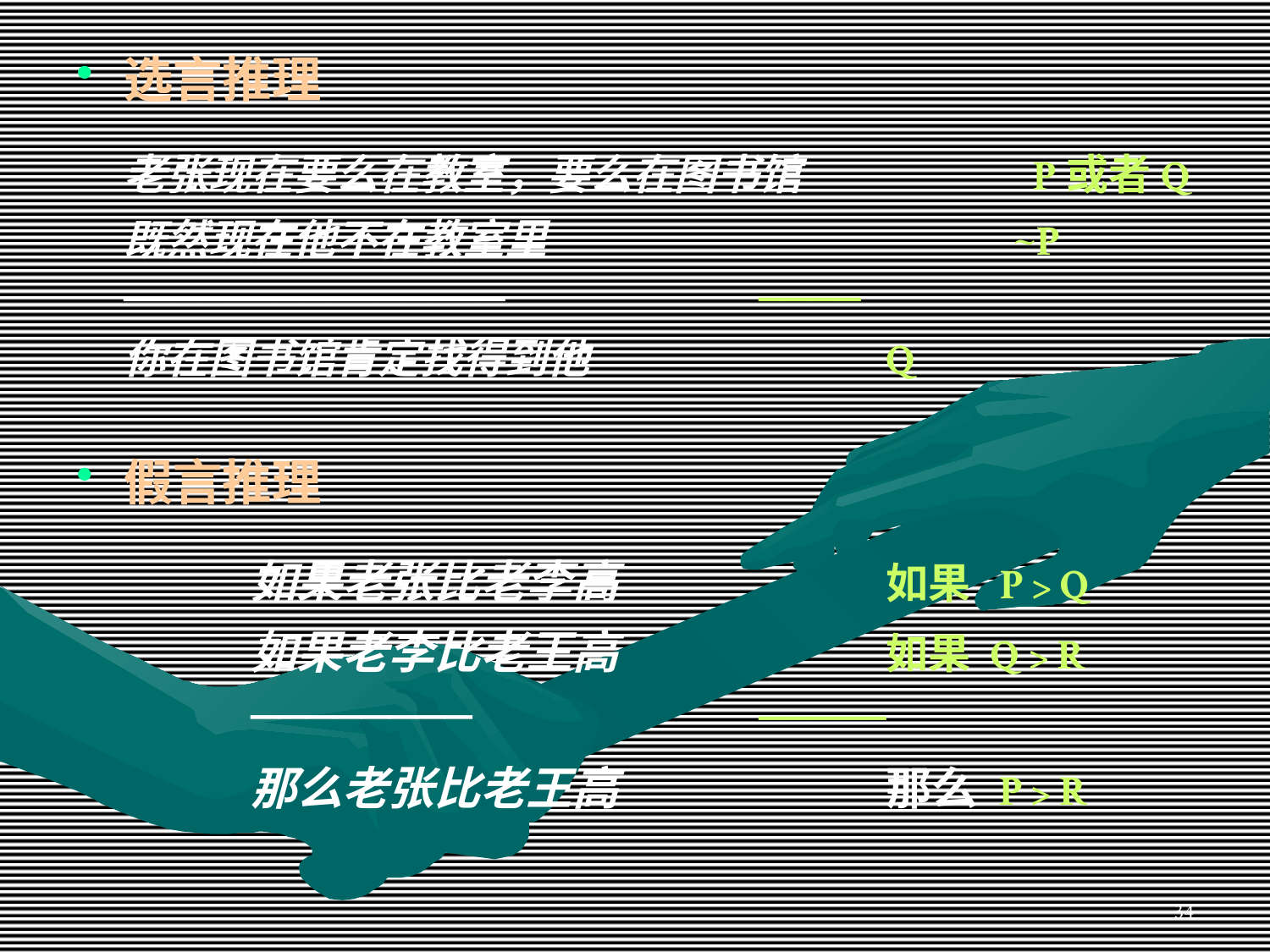

选言推理
	老张现在要么在教室，要么在图书馆 		 P或者Q
	既然现在他不在教室里				~P
	───────────────       		────
	你在图书馆肯定找得到他		 	Q

假言推理
		如果老张比老李高		 	如果  P > Q
		如果老李比老王高		 	如果 Q > R
		──────── 		 	─────
		那么老张比老王高		 	那么 P > R
34